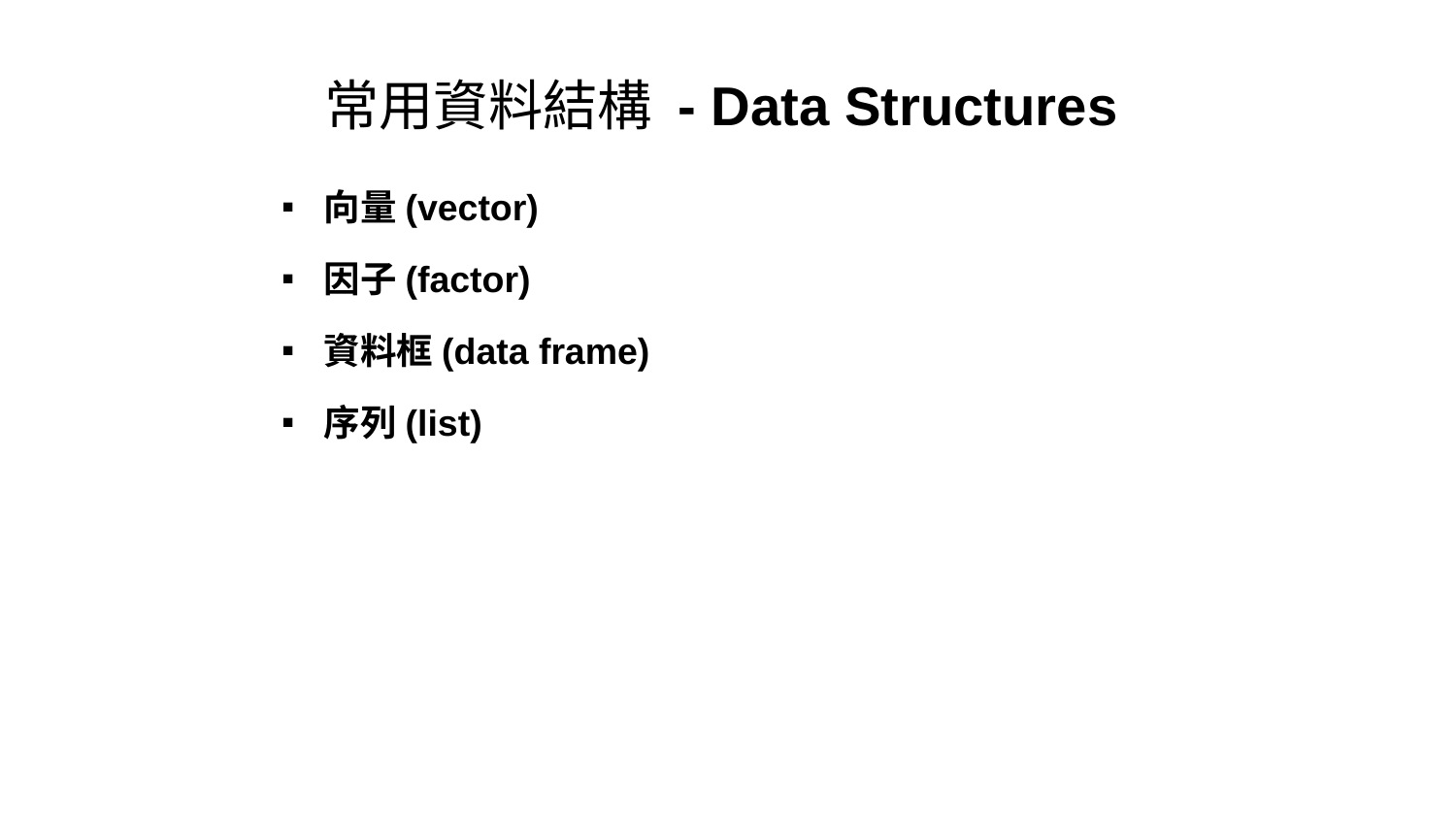

# 常用資料結構 - Data Structures
向量(vector)
因子(factor)
資料框(data frame)
序列(list)